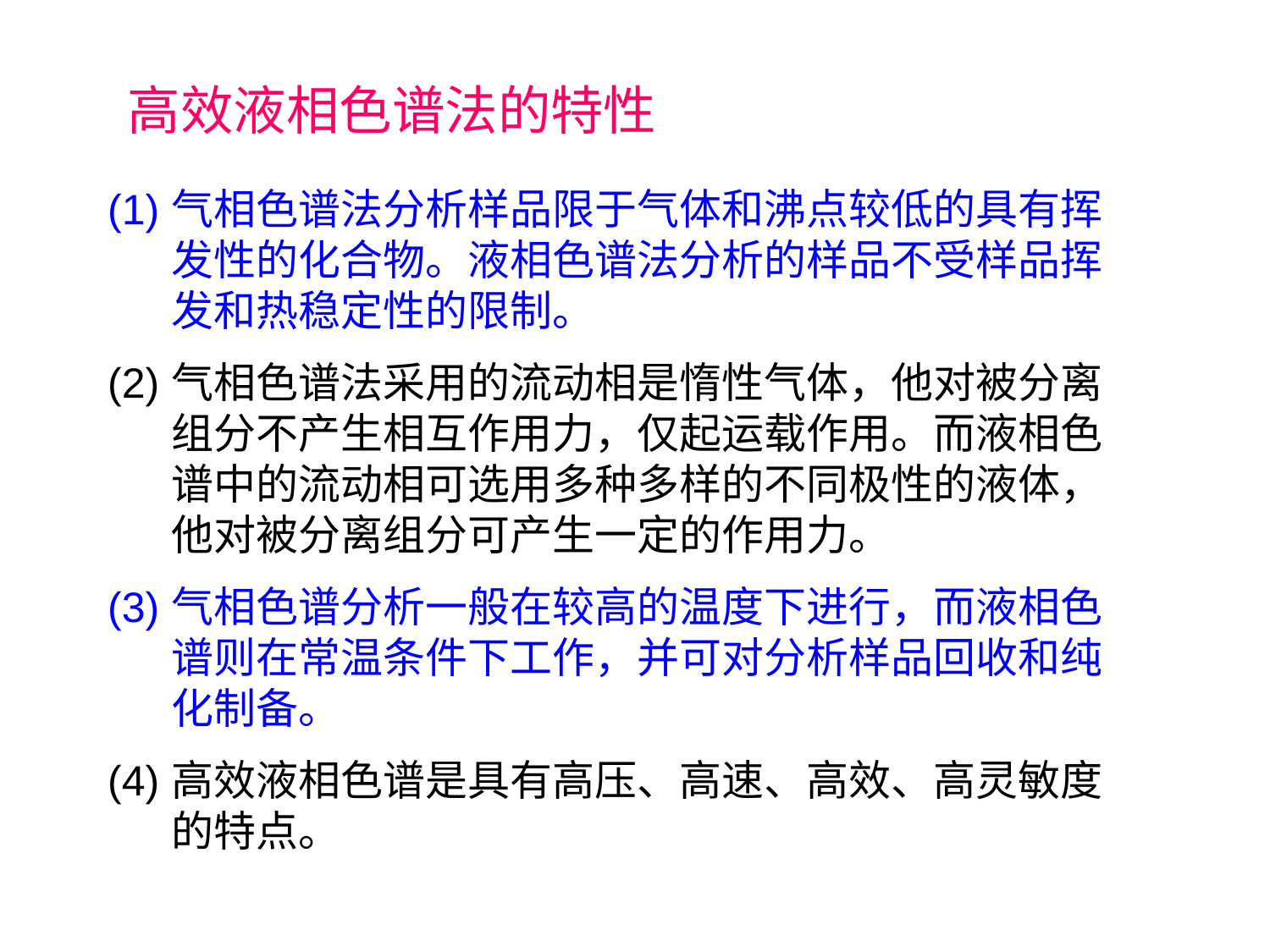

# 高效液相色谱法的特性
气相色谱法分析样品限于气体和沸点较低的具有挥发性的化合物。液相色谱法分析的样品不受样品挥发和热稳定性的限制。
气相色谱法采用的流动相是惰性气体，他对被分离组分不产生相互作用力，仅起运载作用。而液相色谱中的流动相可选用多种多样的不同极性的液体，他对被分离组分可产生一定的作用力。
气相色谱分析一般在较高的温度下进行，而液相色谱则在常温条件下工作，并可对分析样品回收和纯化制备。
高效液相色谱是具有高压、高速、高效、高灵敏度的特点。